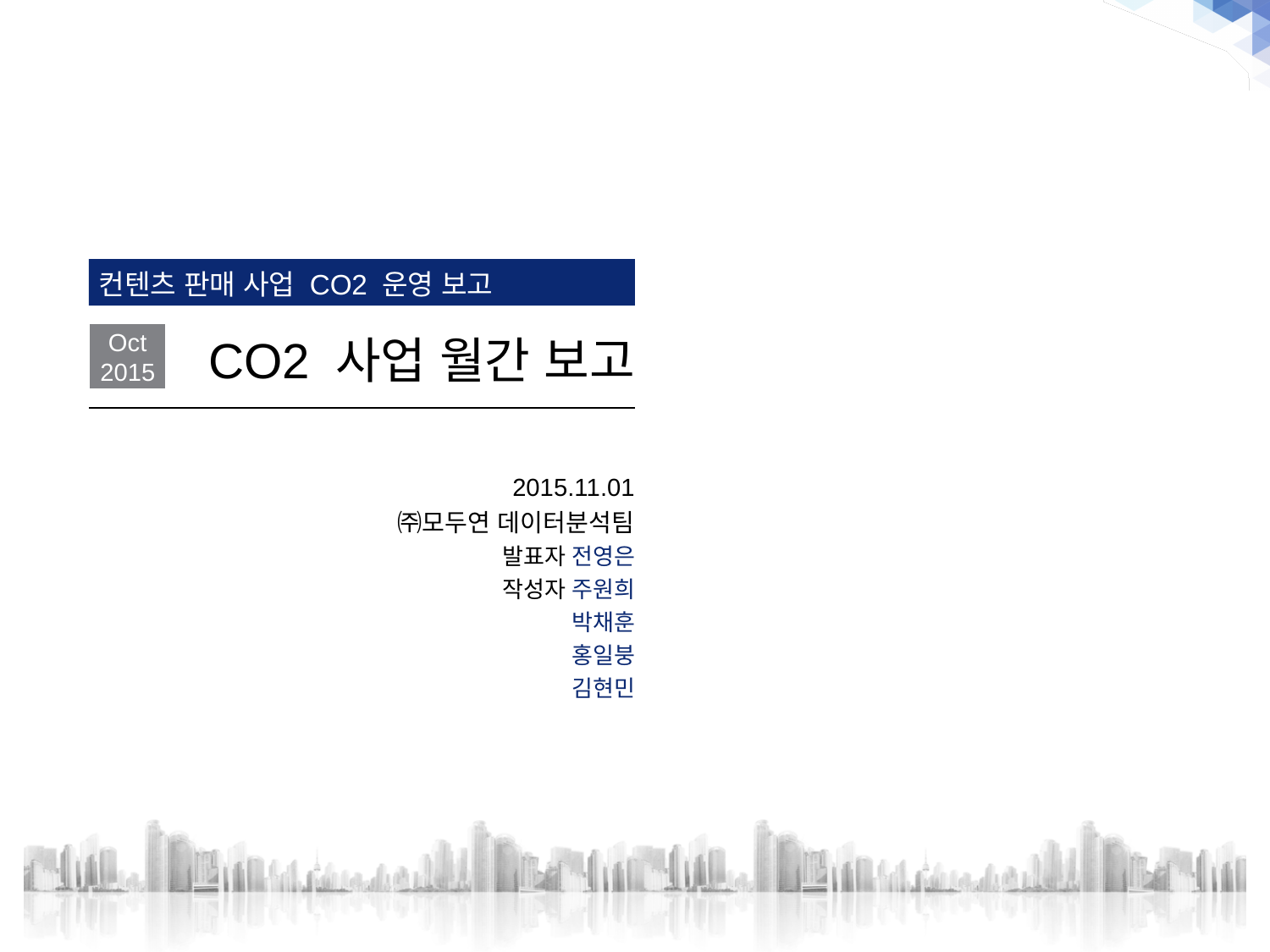

컨텐츠 판매 사업 CO2 운영 보고
CO2 사업 월간 보고
Oct
2015
2015.11.01
㈜모두연 데이터분석팀
발표자 전영은
작성자 주원희
 박채훈
홍일붕
김현민